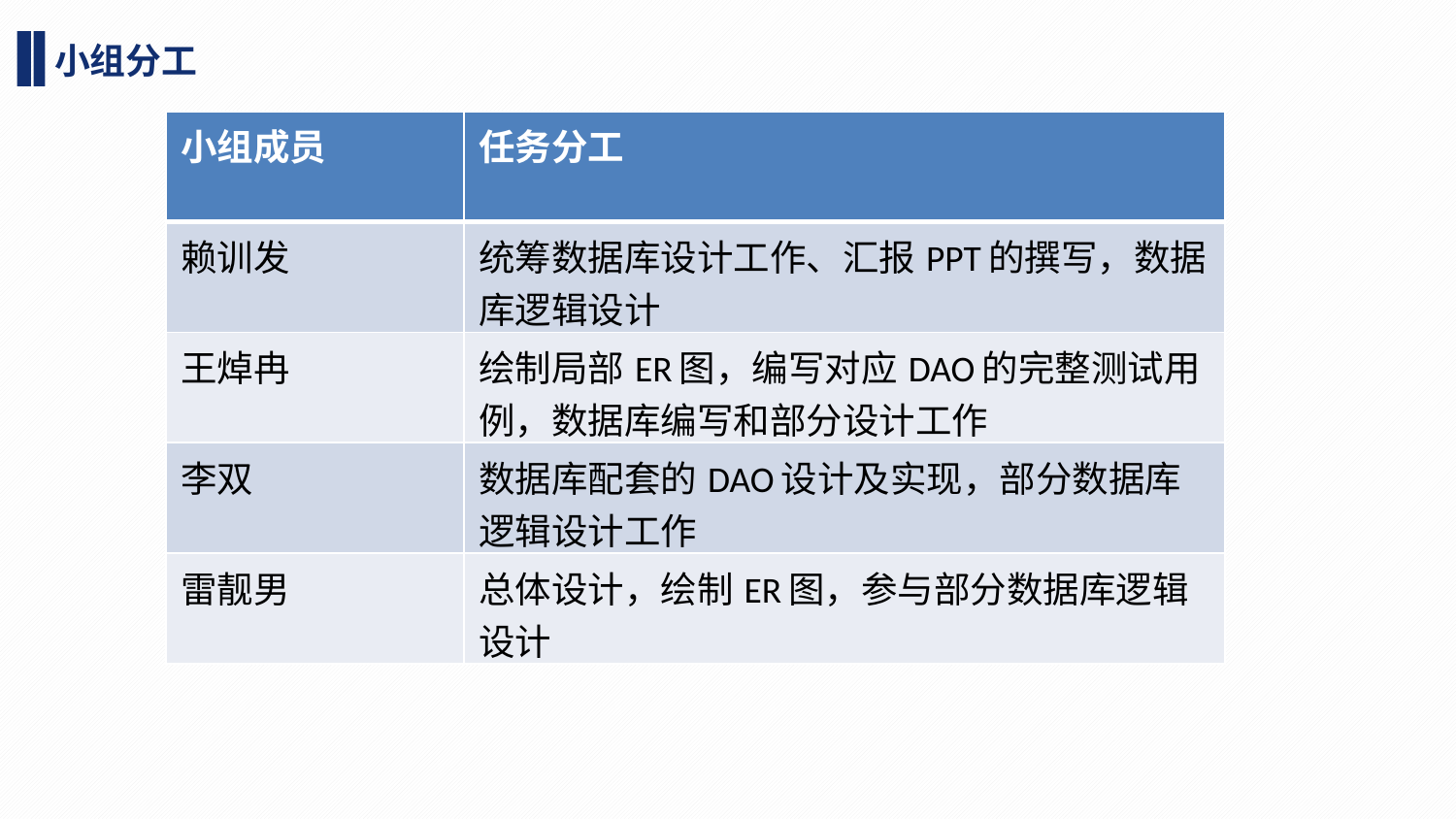

小组分工
| 小组成员 | 任务分工 |
| --- | --- |
| 赖训发 | 统筹数据库设计工作、汇报PPT的撰写，数据库逻辑设计 |
| 王焯冉 | 绘制局部ER图，编写对应DAO的完整测试用例，数据库编写和部分设计工作 |
| 李双 | 数据库配套的DAO设计及实现，部分数据库逻辑设计工作 |
| 雷靓男 | 总体设计，绘制ER图，参与部分数据库逻辑设计 |